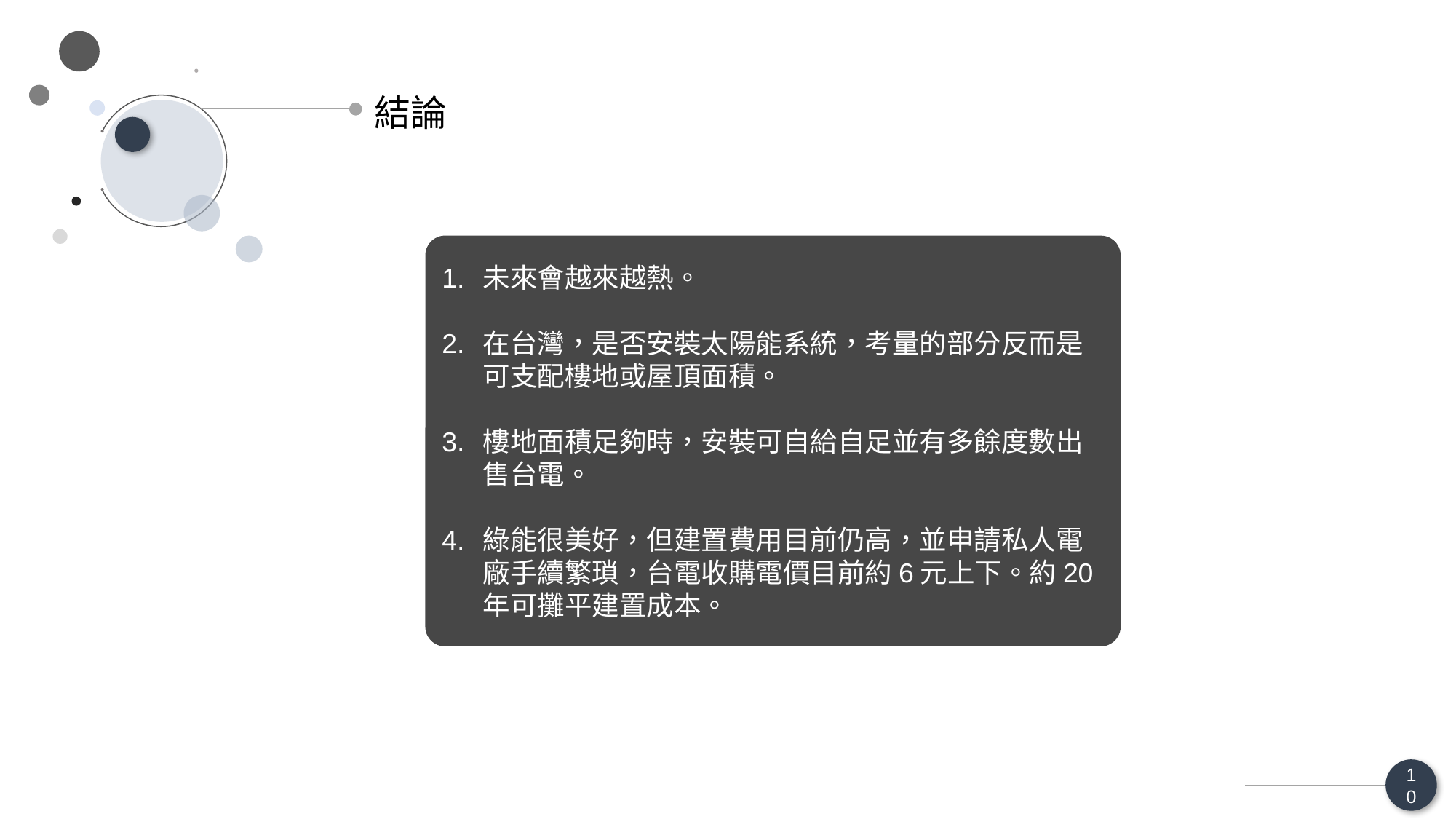

結論
未來會越來越熱。

在台灣，是否安裝太陽能系統，考量的部分反而是可支配樓地或屋頂面積。

樓地面積足夠時，安裝可自給自足並有多餘度數出售台電。

綠能很美好，但建置費用目前仍高，並申請私人電廠手續繁瑣，台電收購電價目前約6元上下。約20年可攤平建置成本。
10